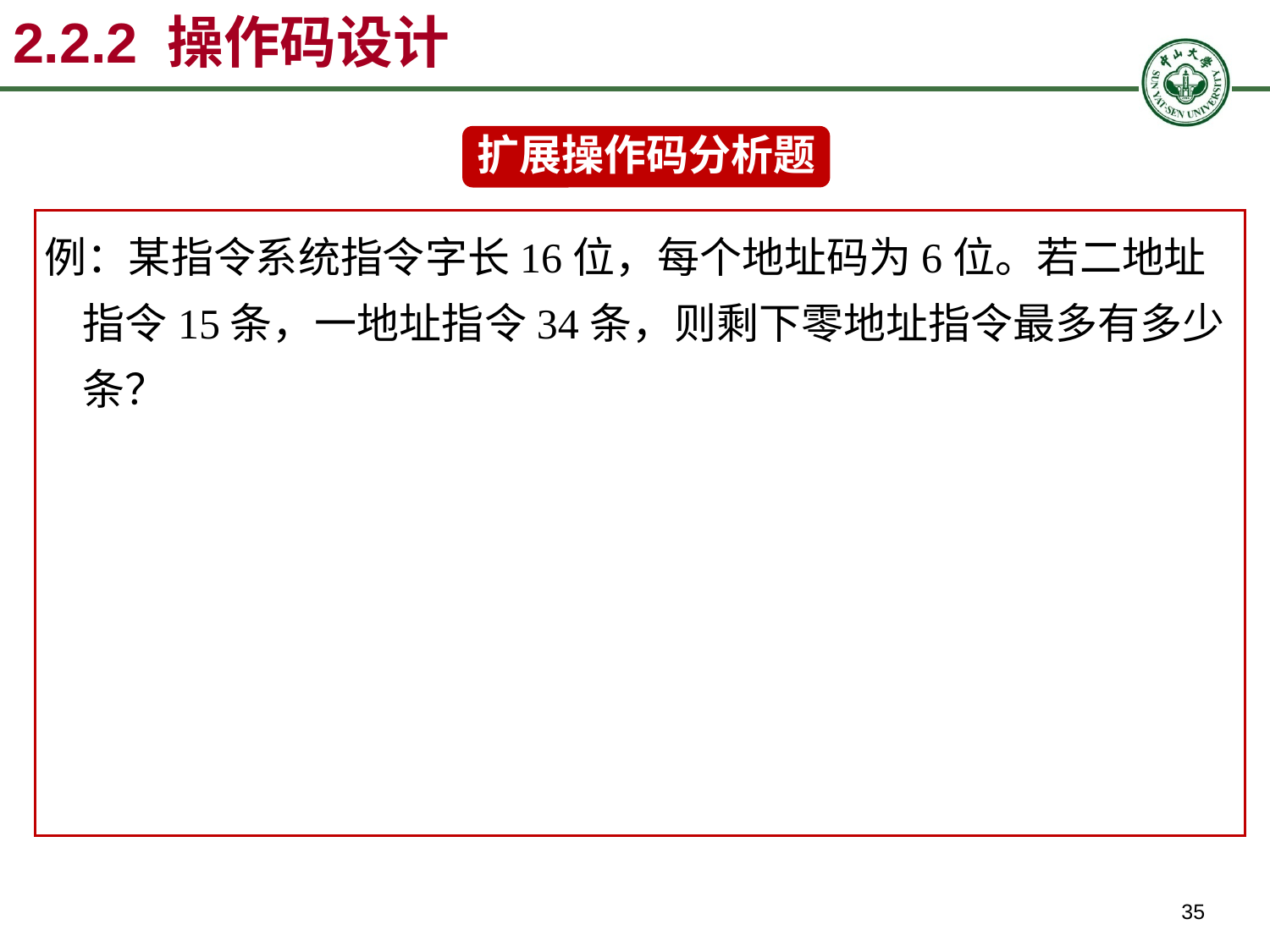

# 2.2.2 操作码设计
扩展操作码分析题
例：某指令系统指令字长16位，每个地址码为6位。若二地址指令15条，一地址指令34条，则剩下零地址指令最多有多少条？